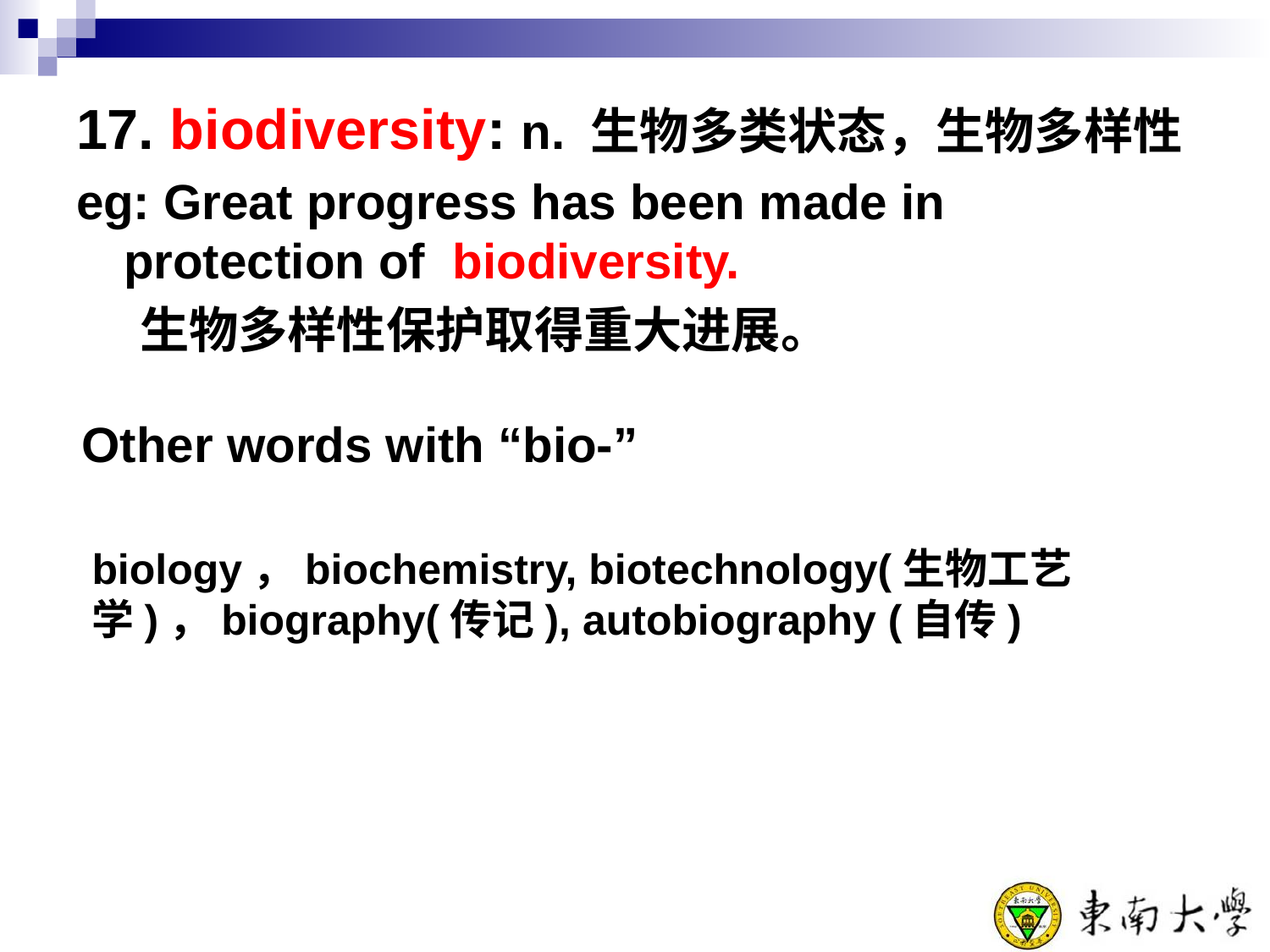

17. biodiversity: n. 生物多类状态，生物多样性
eg: Great progress has been made in protection of  biodiversity.
生物多样性保护取得重大进展。

Other words with “bio-”
biology，biochemistry, biotechnology(生物工艺学)，biography(传记), autobiography (自传)